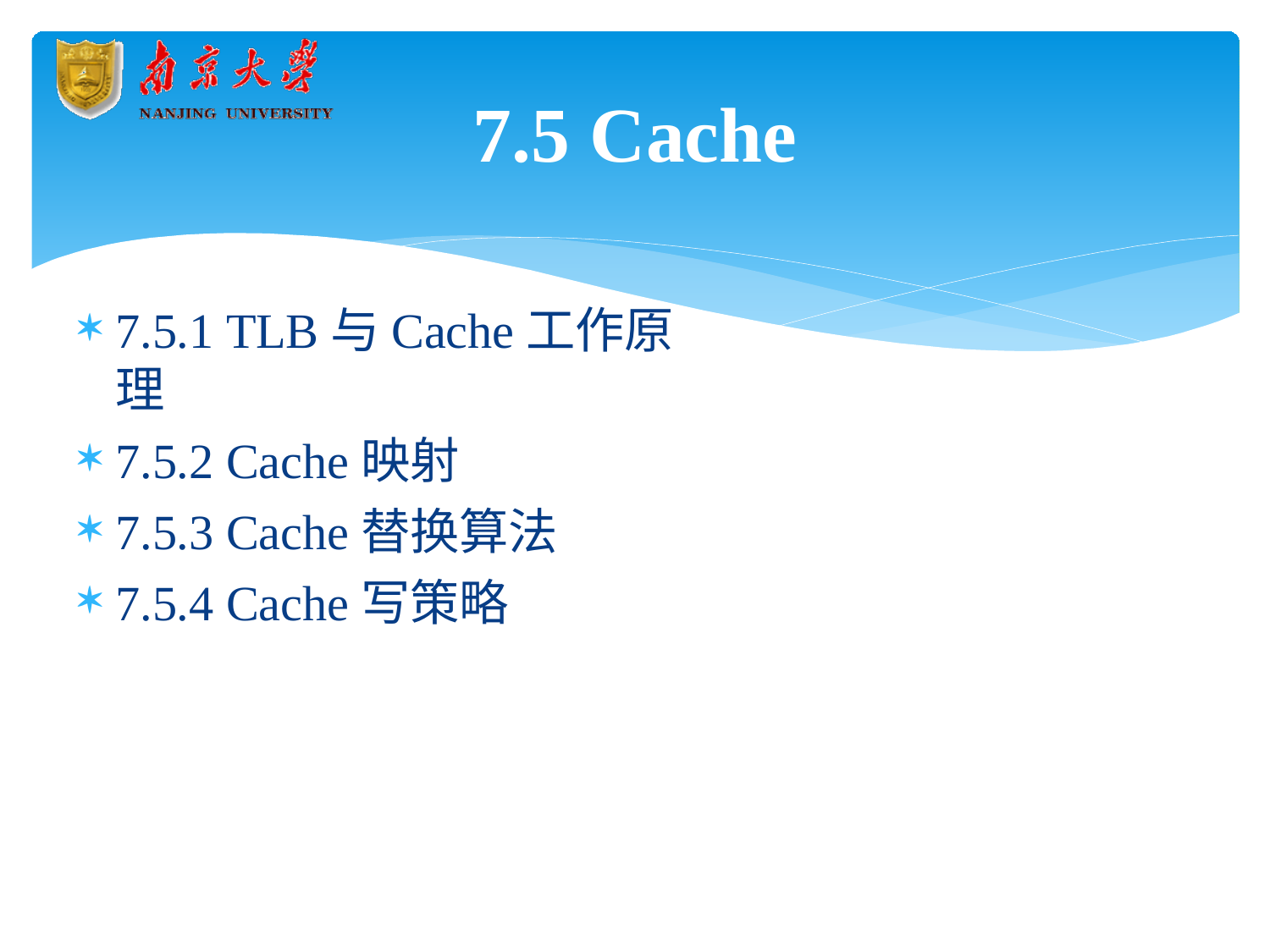

# 7.5 Cache
7.5.1 TLB与Cache工作原理
7.5.2 Cache映射
7.5.3 Cache替换算法
7.5.4 Cache写策略